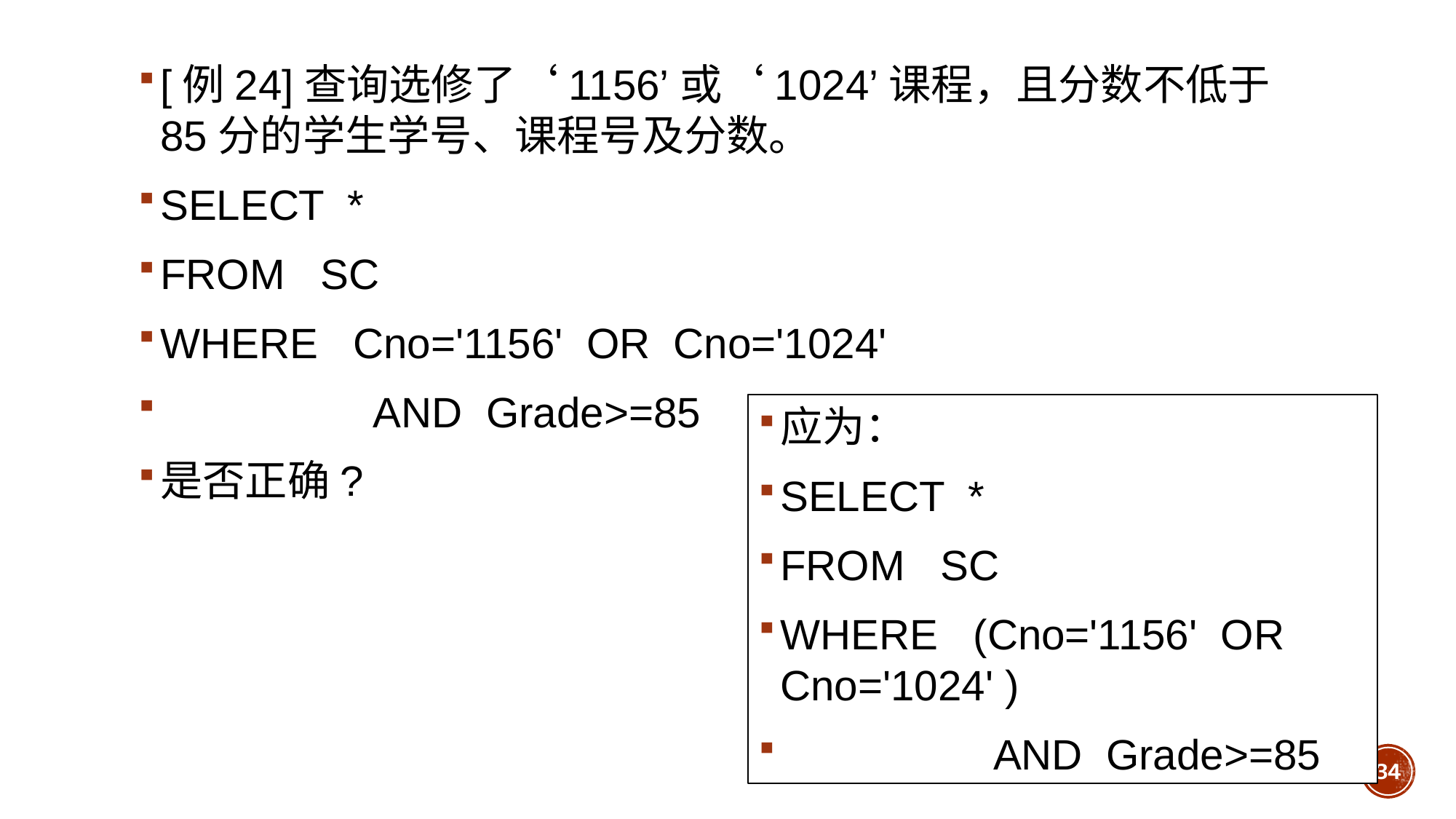

[例24]查询选修了‘1156’或‘1024’课程，且分数不低于85分的学生学号、课程号及分数。
SELECT  *
FROM   SC
WHERE   Cno='1156'  OR  Cno='1024'
                  AND  Grade>=85
是否正确?

应为：
SELECT  *
FROM   SC
WHERE   (Cno='1156'  OR  Cno='1024' )
                  AND  Grade>=85
34